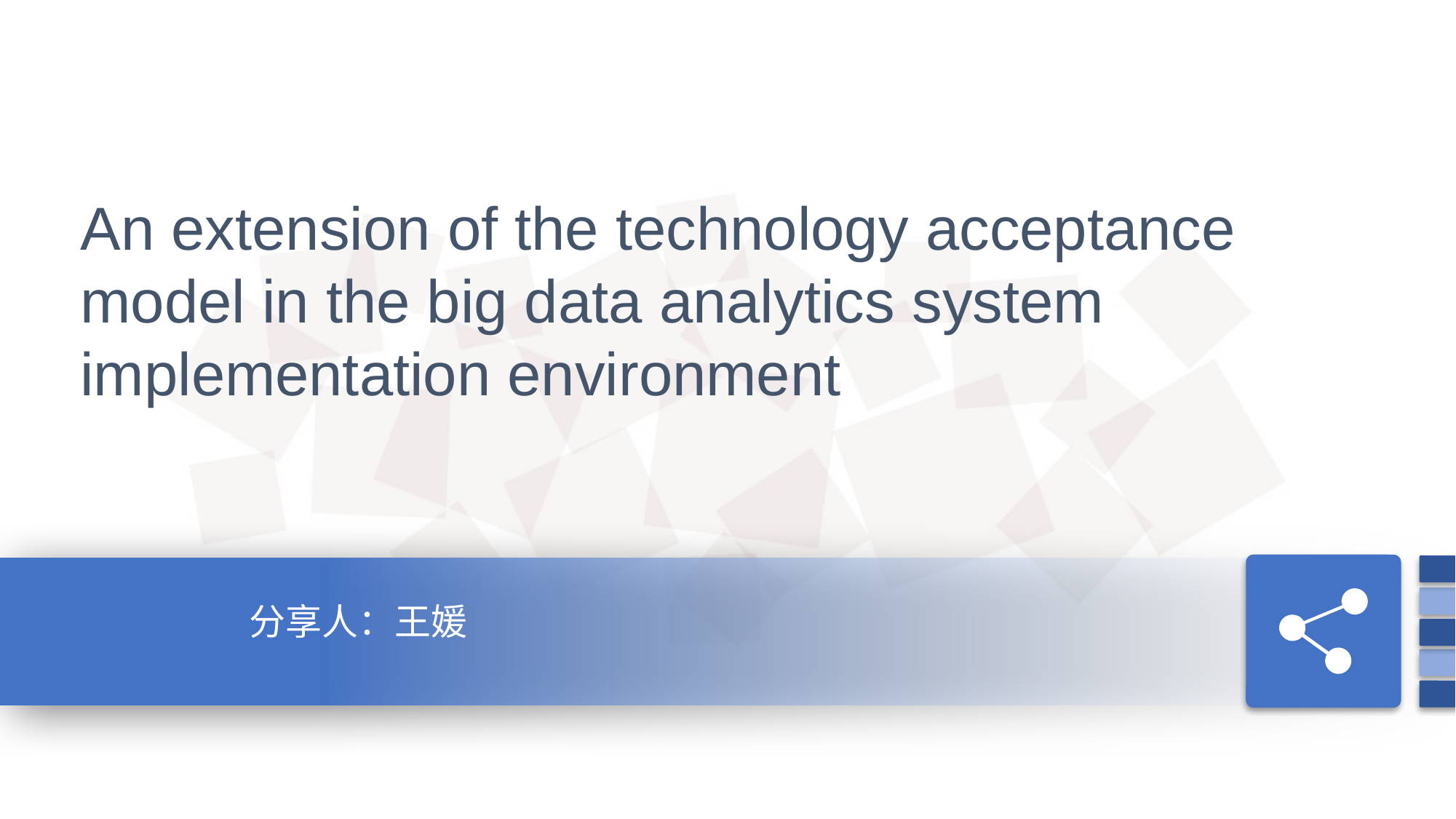

An extension of the technology acceptance model in the big data analytics system implementation environment

分享人：王媛